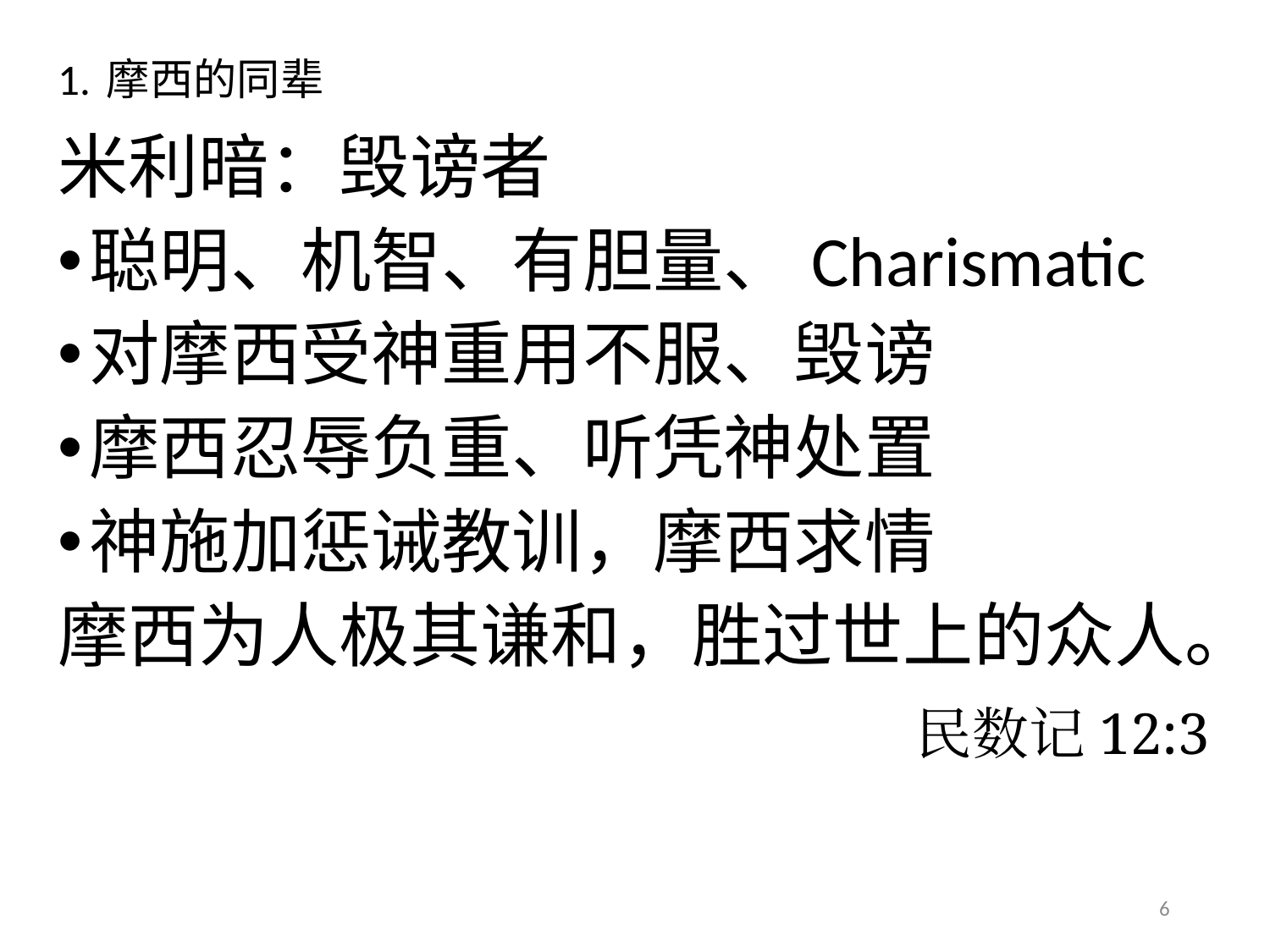

# 1. 摩西的同辈
米利暗：毁谤者
聪明、机智、有胆量、Charismatic
对摩西受神重用不服、毁谤
摩西忍辱负重、听凭神处置
神施加惩诫教训，摩西求情
摩西为人极其谦和，胜过世上的众人。
                                                     民数记12:3
6